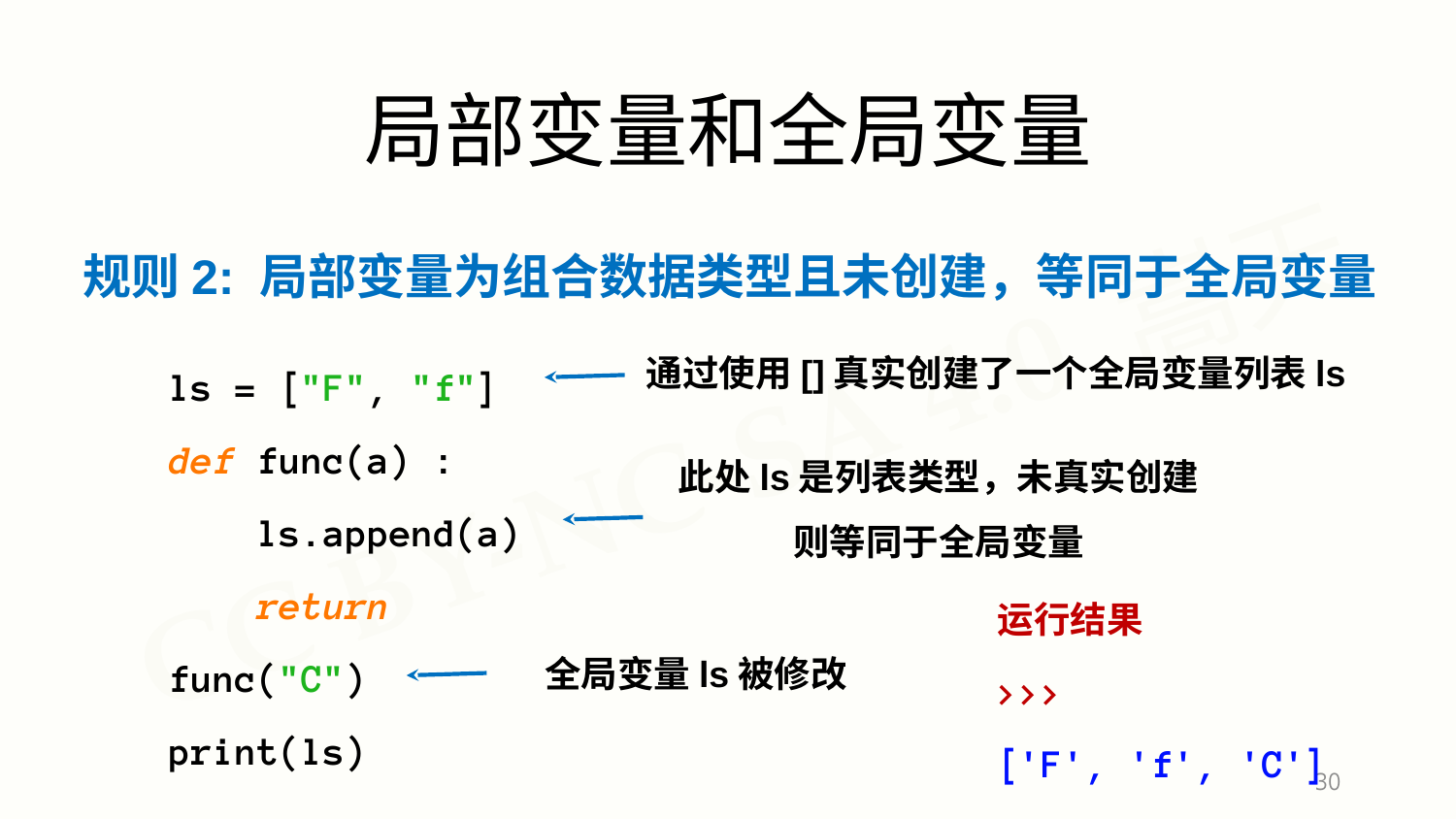

局部变量和全局变量
规则2: 局部变量为组合数据类型且未创建，等同于全局变量
ls = ["F", "f"]
def func(a) :
    ls.append(a)
    return
func("C")
print(ls)
通过使用[]真实创建了一个全局变量列表ls
此处ls是列表类型，未真实创建
则等同于全局变量
运行结果
>>>
['F', 'f', 'C']
全局变量ls被修改
30